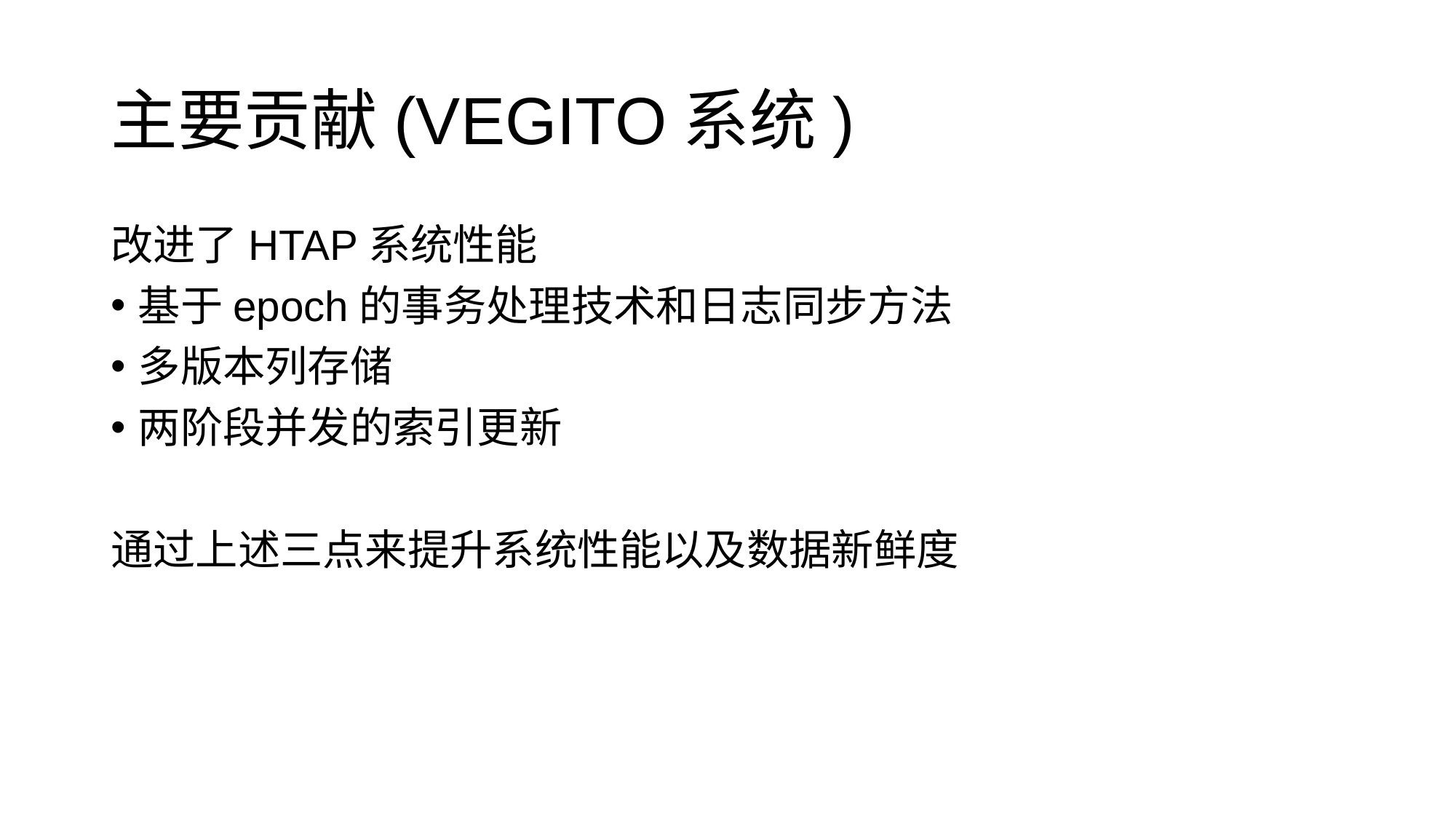

# 主要贡献(VEGITO系统)
改进了HTAP系统性能
基于epoch的事务处理技术和日志同步方法
多版本列存储
两阶段并发的索引更新

通过上述三点来提升系统性能以及数据新鲜度